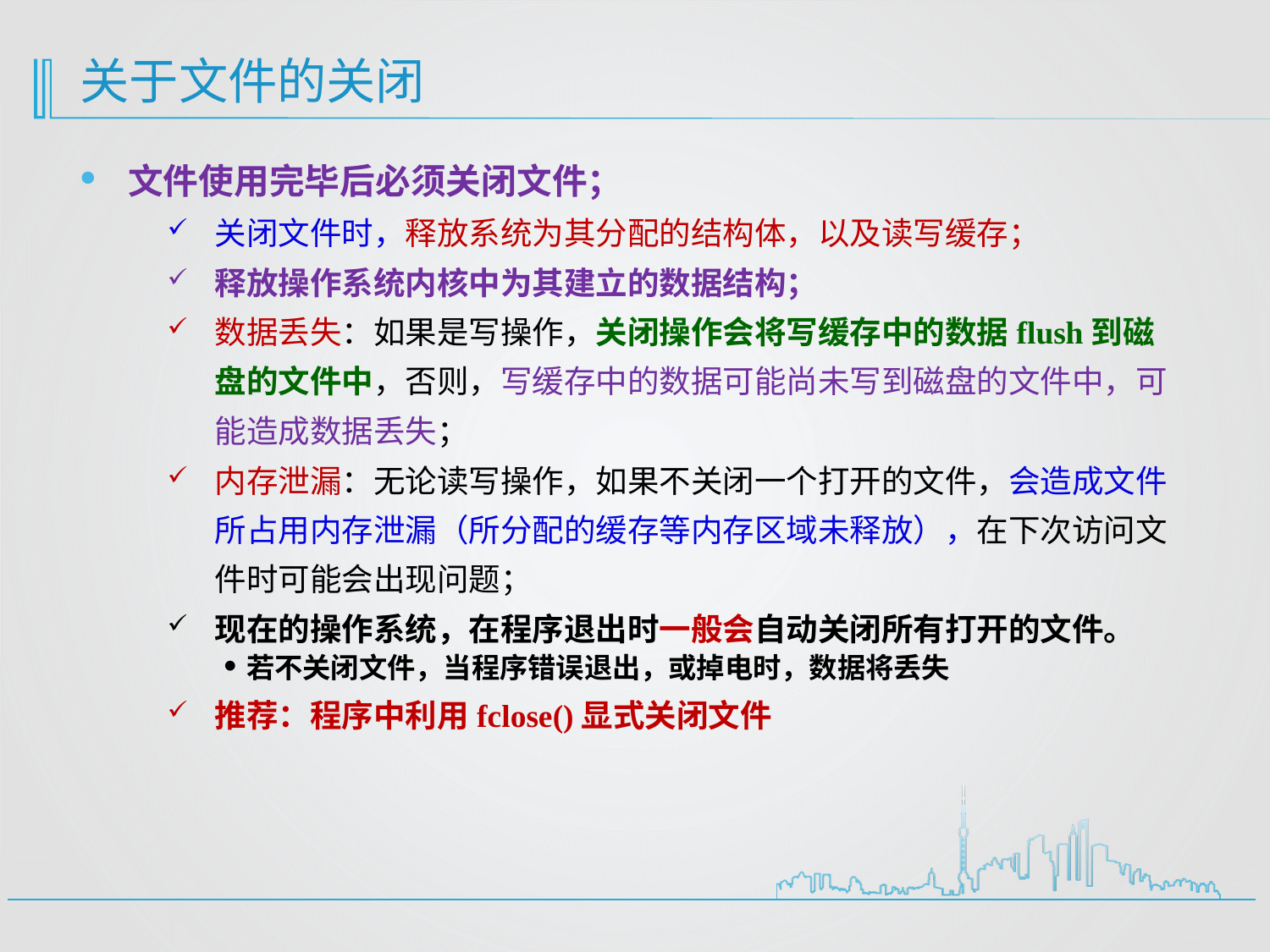

# 关于文件的关闭
文件使用完毕后必须关闭文件；
关闭文件时，释放系统为其分配的结构体，以及读写缓存；
释放操作系统内核中为其建立的数据结构；
数据丢失：如果是写操作，关闭操作会将写缓存中的数据flush到磁盘的文件中，否则，写缓存中的数据可能尚未写到磁盘的文件中，可能造成数据丢失；
内存泄漏：无论读写操作，如果不关闭一个打开的文件，会造成文件所占用内存泄漏（所分配的缓存等内存区域未释放），在下次访问文件时可能会出现问题；
现在的操作系统，在程序退出时一般会自动关闭所有打开的文件。
若不关闭文件，当程序错误退出，或掉电时，数据将丢失
推荐：程序中利用fclose()显式关闭文件